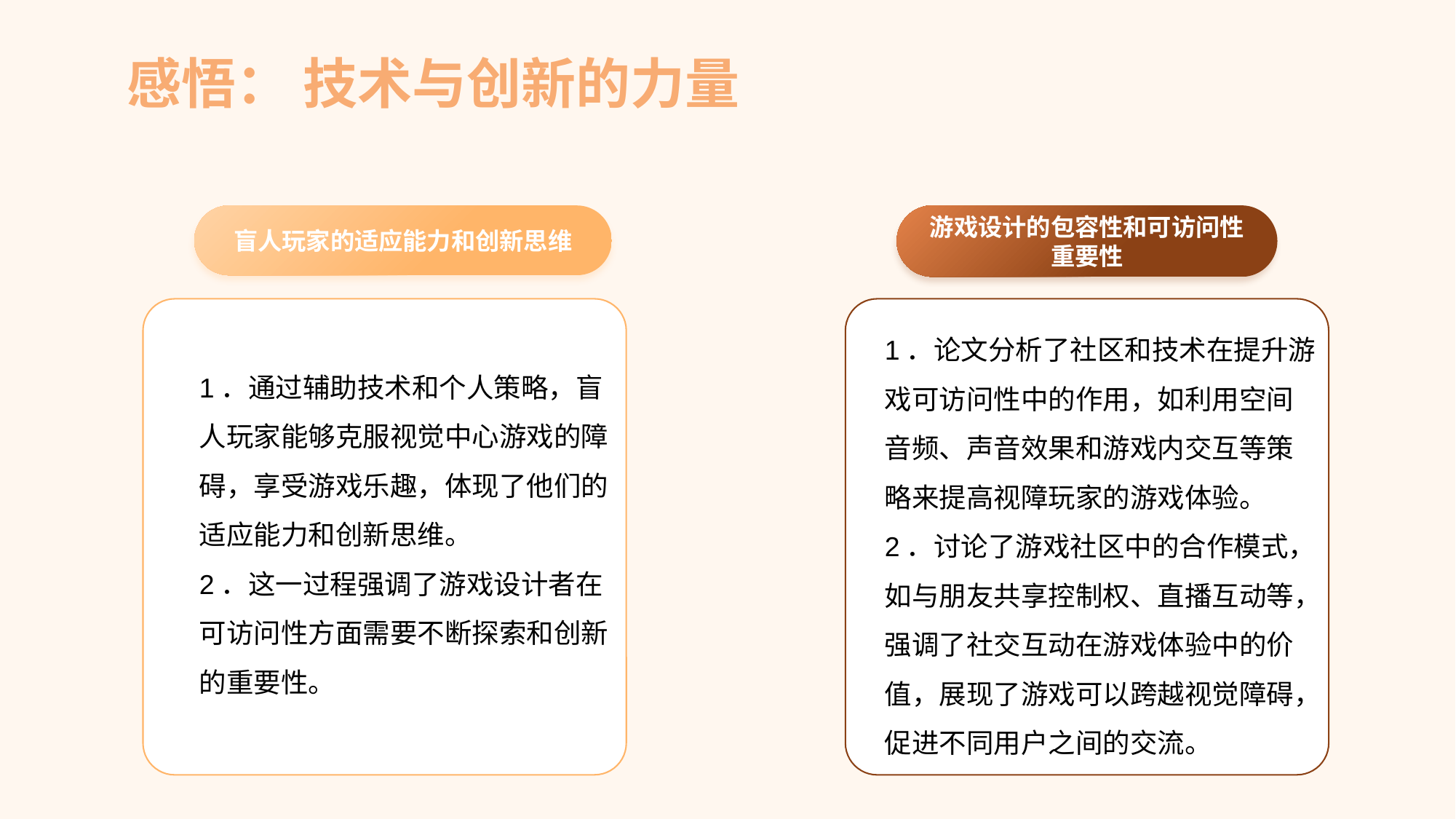

感悟： 技术与创新的力量
盲人玩家的适应能力和创新思维

游戏设计的包容性和可访问性重要性

1．论文分析了社区和技术在提升游戏可访问性中的作用，如利用空间音频、声音效果和游戏内交互等策略来提高视障玩家的游戏体验。
2．讨论了游戏社区中的合作模式，如与朋友共享控制权、直播互动等，强调了社交互动在游戏体验中的价值，展现了游戏可以跨越视觉障碍，促进不同用户之间的交流。
1．通过辅助技术和个人策略，盲人玩家能够克服视觉中心游戏的障碍，享受游戏乐趣，体现了他们的适应能力和创新思维。
2．这一过程强调了游戏设计者在可访问性方面需要不断探索和创新的重要性。